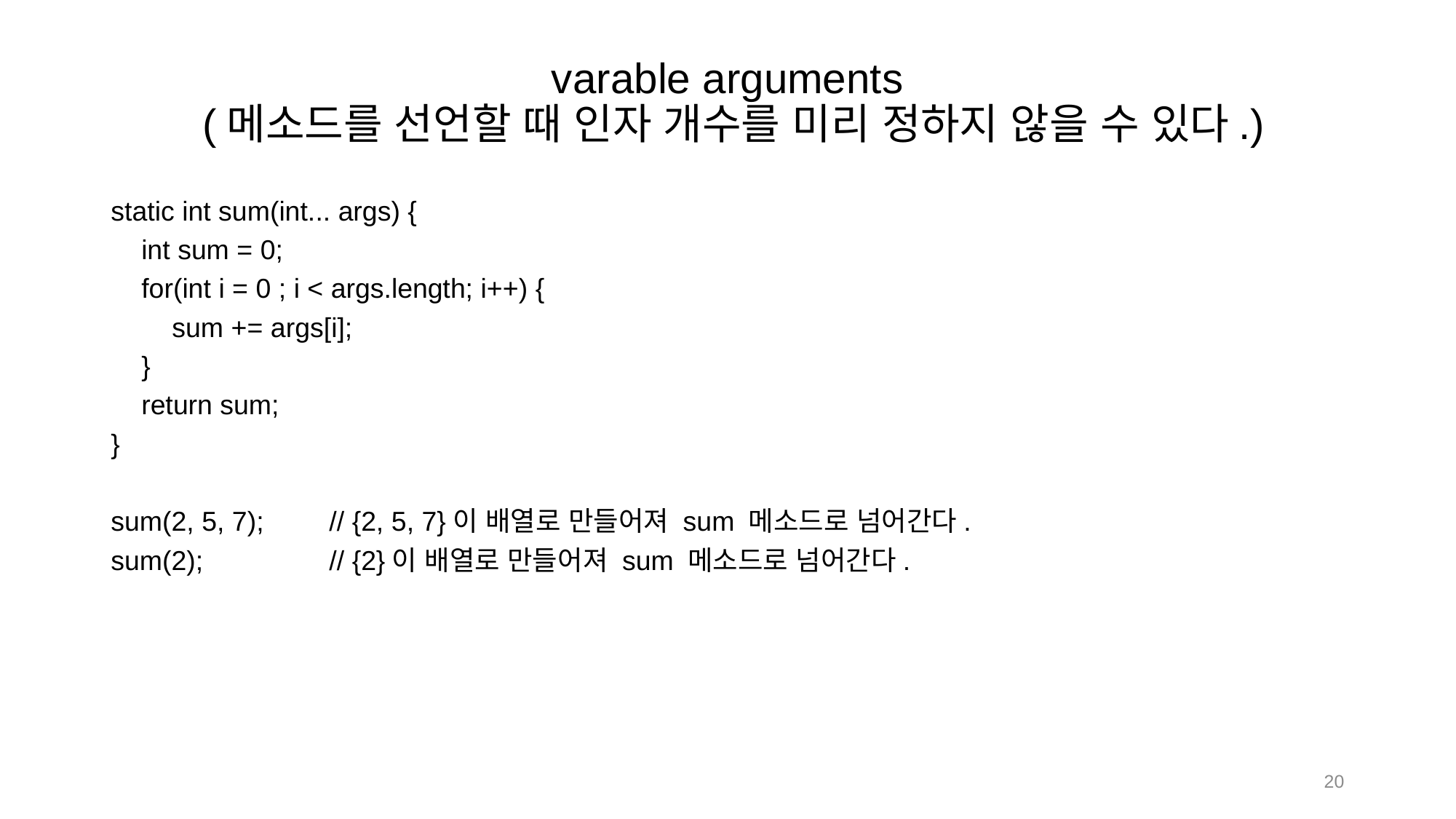

# varable arguments (메소드를 선언할 때 인자 개수를 미리 정하지 않을 수 있다.)
static int sum(int... args) {
    int sum = 0;
    for(int i = 0 ; i < args.length; i++) {
        sum += args[i];
    }
    return sum;
}

sum(2, 5, 7);	// {2, 5, 7}이 배열로 만들어져 sum 메소드로 넘어간다.
sum(2);		// {2}이 배열로 만들어져 sum 메소드로 넘어간다.

20